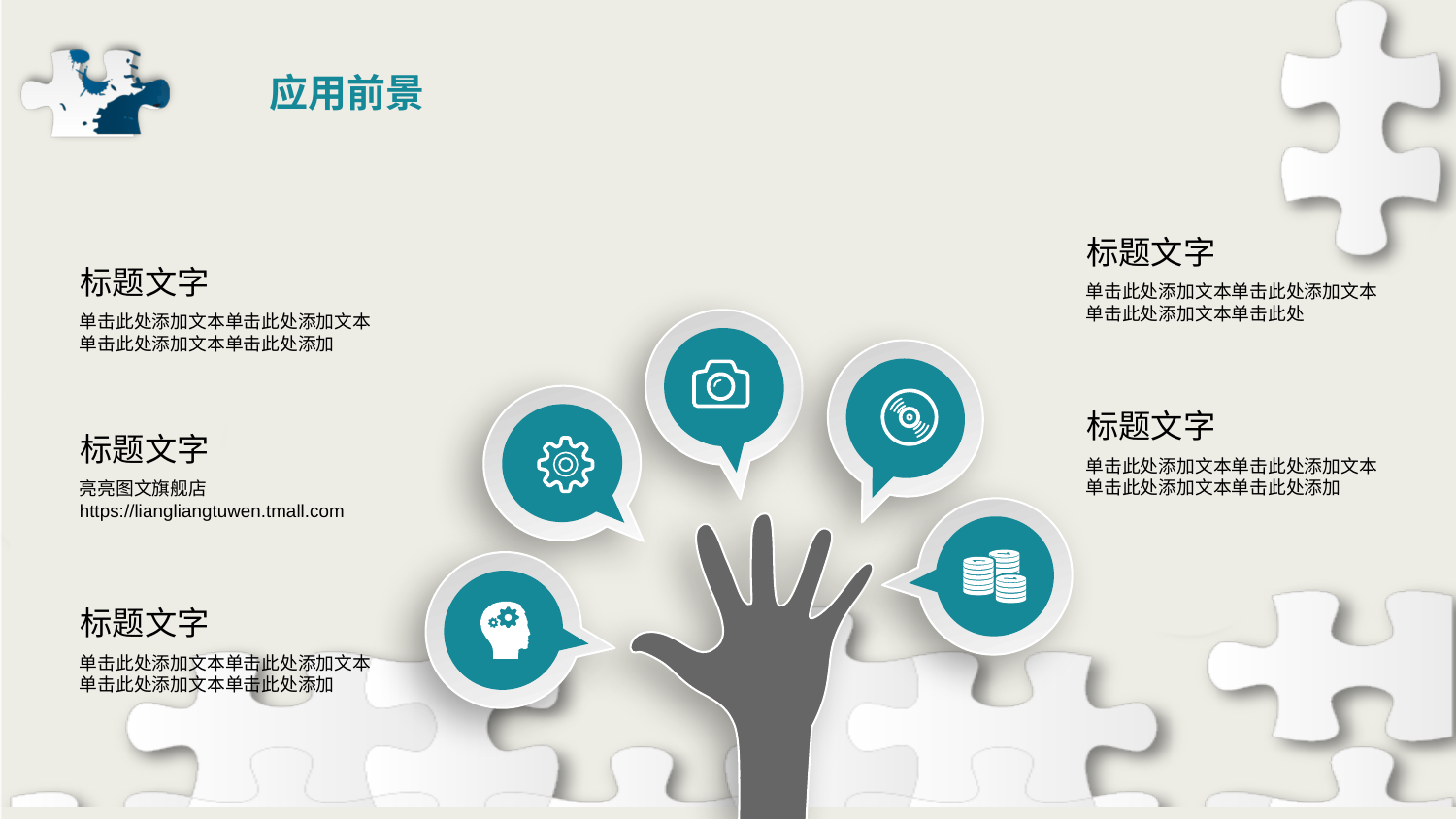

应用前景
标题文字
单击此处添加文本单击此处添加文本
单击此处添加文本单击此处
标题文字
单击此处添加文本单击此处添加文本
单击此处添加文本单击此处添加

标题文字
单击此处添加文本单击此处添加文本
单击此处添加文本单击此处添加
标题文字
亮亮图文旗舰店
https://liangliangtuwen.tmall.com

标题文字
单击此处添加文本单击此处添加文本
单击此处添加文本单击此处添加